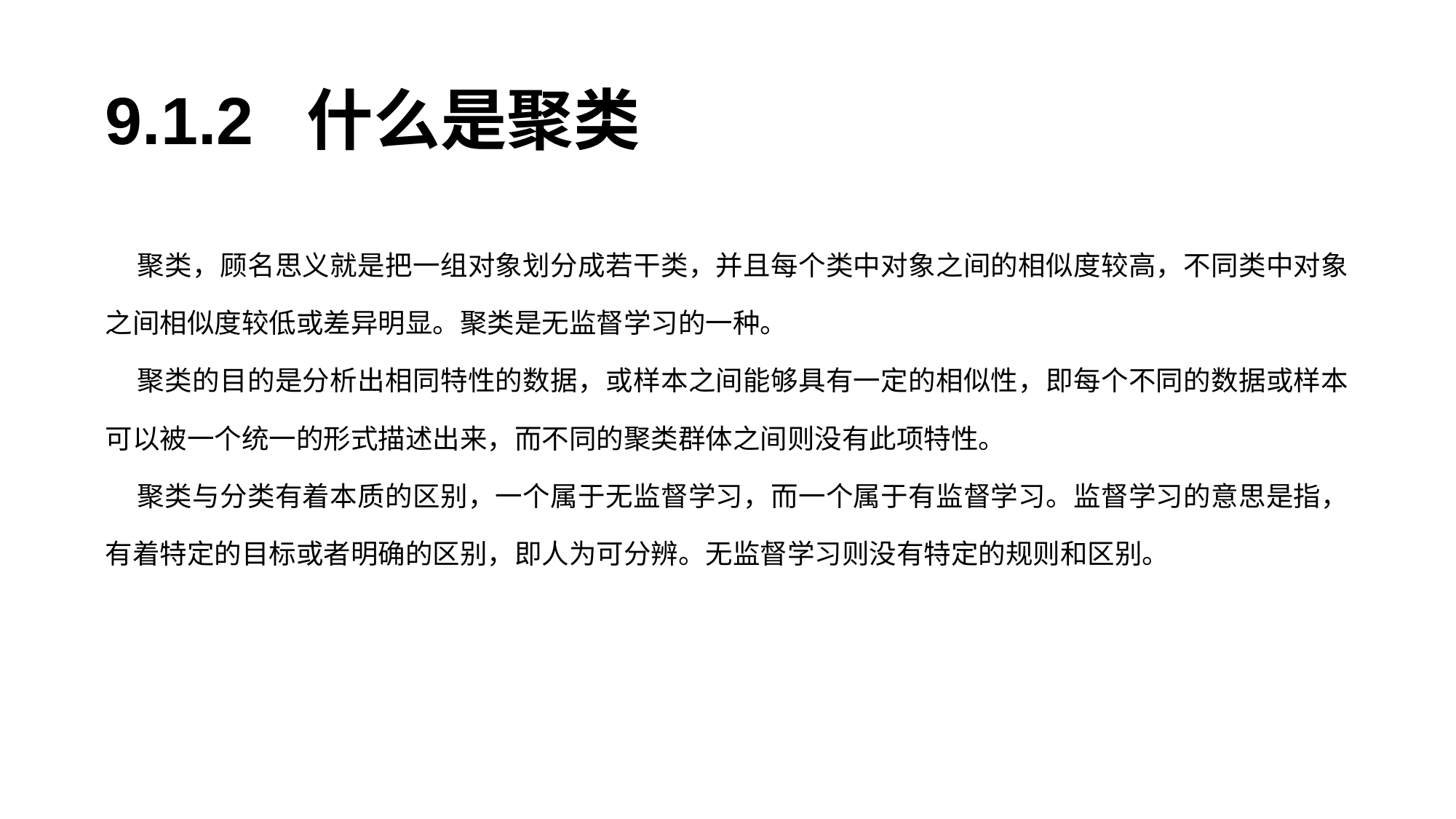

# 9.1.2  什么是聚类
聚类，顾名思义就是把一组对象划分成若干类，并且每个类中对象之间的相似度较高，不同类中对象之间相似度较低或差异明显。聚类是无监督学习的一种。
聚类的目的是分析出相同特性的数据，或样本之间能够具有一定的相似性，即每个不同的数据或样本可以被一个统一的形式描述出来，而不同的聚类群体之间则没有此项特性。
聚类与分类有着本质的区别，一个属于无监督学习，而一个属于有监督学习。监督学习的意思是指，有着特定的目标或者明确的区别，即人为可分辨。无监督学习则没有特定的规则和区别。